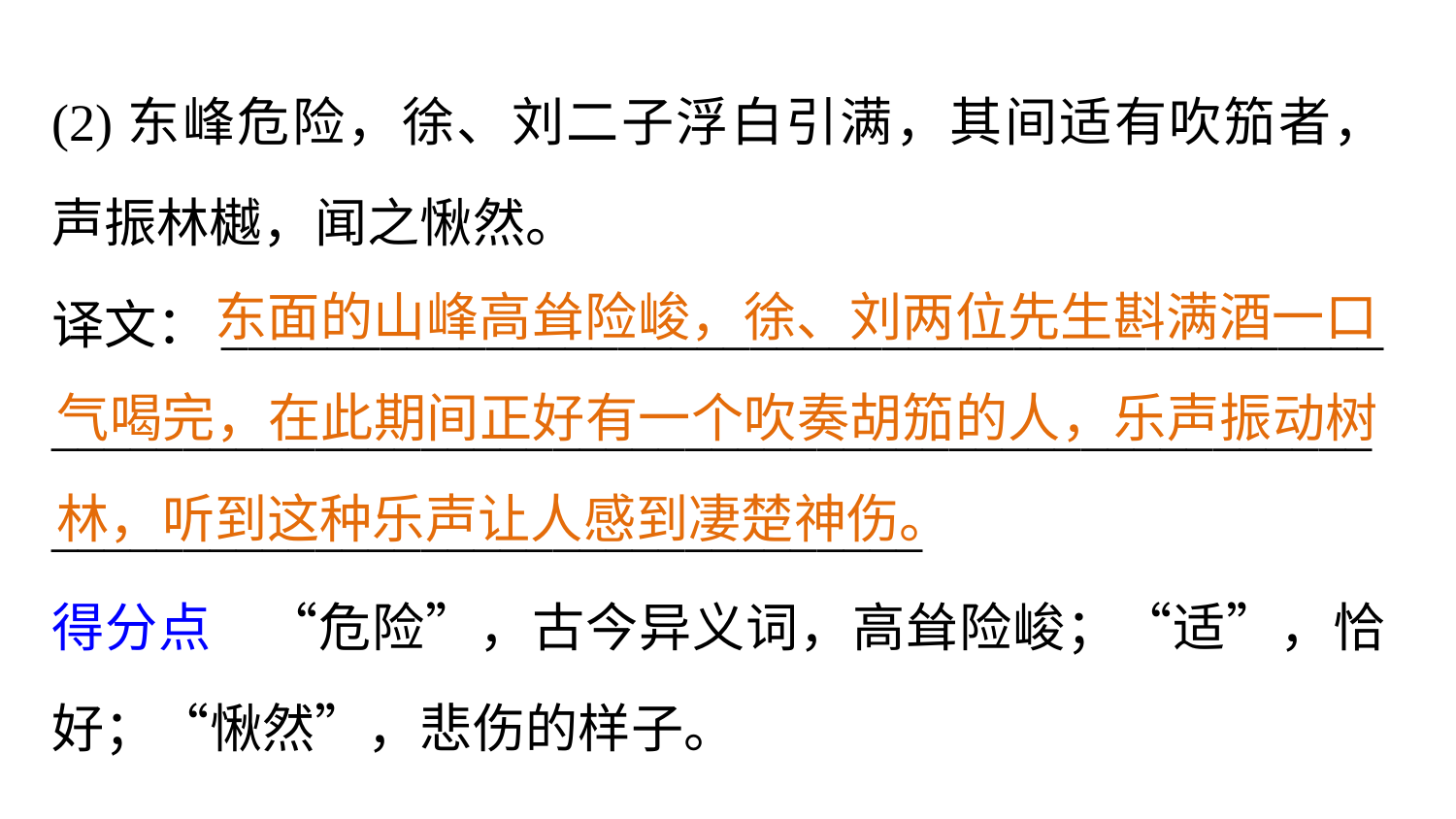

(2)东峰危险，徐、刘二子浮白引满，其间适有吹笳者，声振林樾，闻之愀然。
译文：____________________________________________
__________________________________________________
_________________________________
得分点　“危险”，古今异义词，高耸险峻；“适”，恰好；“愀然”，悲伤的样子。
            东面的山峰高耸险峻，徐、刘两位先生斟满酒一口气喝完，在此期间正好有一个吹奏胡笳的人，乐声振动树林，听到这种乐声让人感到凄楚神伤。